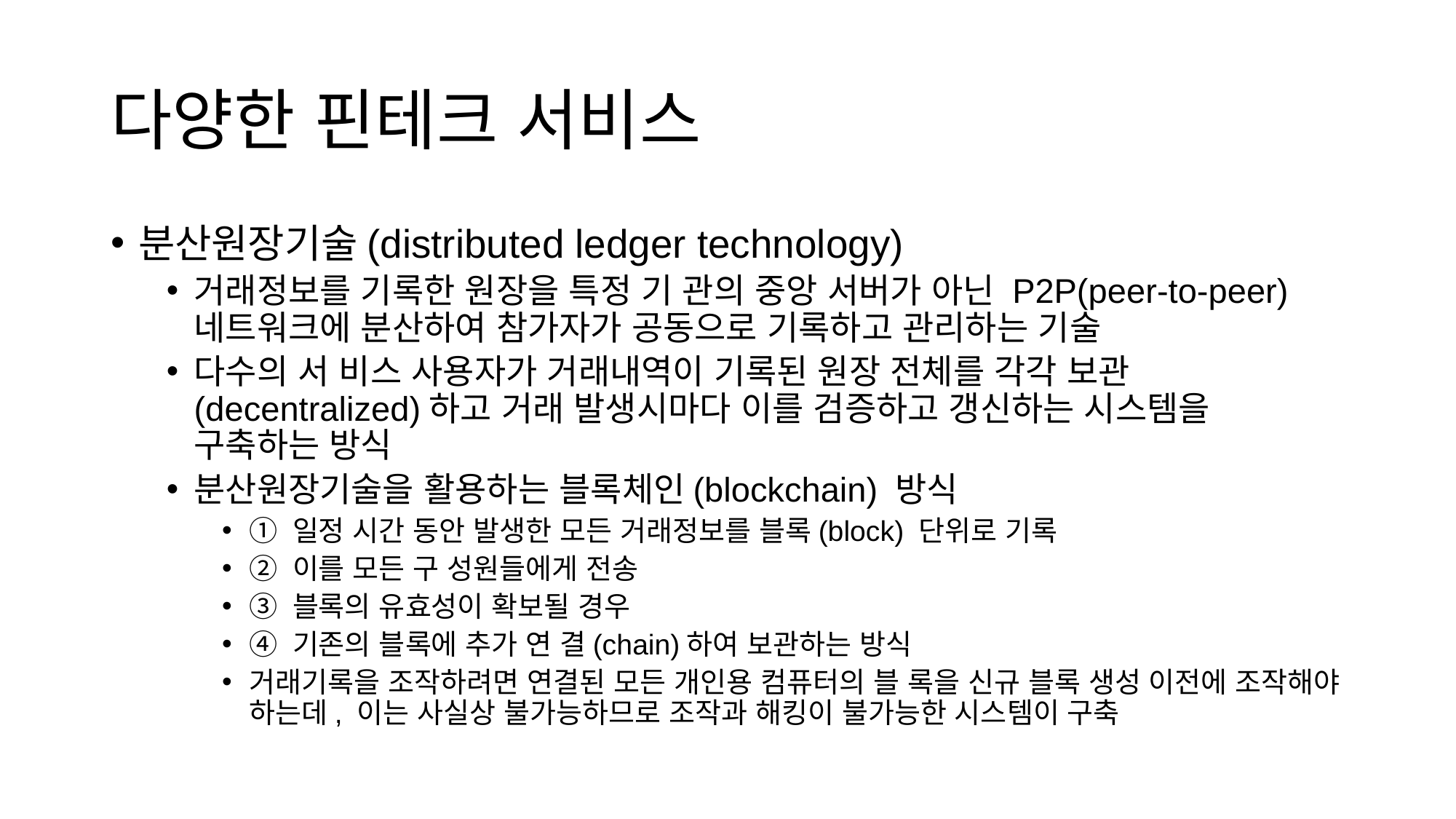

# 다양한 핀테크 서비스
분산원장기술(distributed ledger technology)
거래정보를 기록한 원장을 특정 기 관의 중앙 서버가 아닌 P2P(peer-to-peer) 네트워크에 분산하여 참가자가 공동으로 기록하고 관리하는 기술
다수의 서 비스 사용자가 거래내역이 기록된 원장 전체를 각각 보관(decentralized)하고 거래 발생시마다 이를 검증하고 갱신하는 시스템을 구축하는 방식
분산원장기술을 활용하는 블록체인(blockchain) 방식
① 일정 시간 동안 발생한 모든 거래정보를 블록(block) 단위로 기록
② 이를 모든 구 성원들에게 전송
③ 블록의 유효성이 확보될 경우
④ 기존의 블록에 추가 연 결(chain)하여 보관하는 방식
거래기록을 조작하려면 연결된 모든 개인용 컴퓨터의 블 록을 신규 블록 생성 이전에 조작해야 하는데, 이는 사실상 불가능하므로 조작과 해킹이 불가능한 시스템이 구축